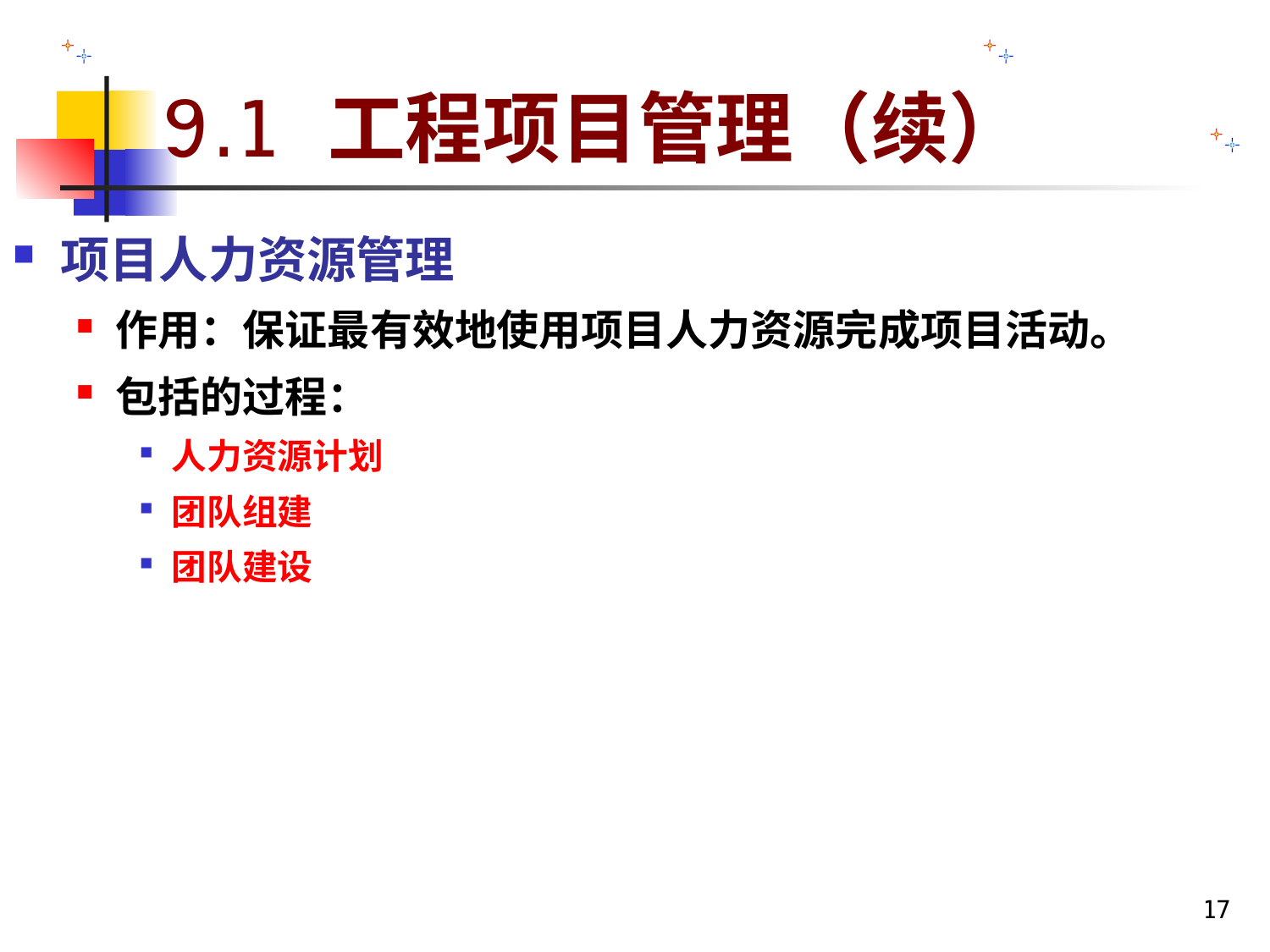

# 9.1 工程项目管理（续）
项目人力资源管理
作用：保证最有效地使用项目人力资源完成项目活动。
包括的过程：
人力资源计划
团队组建
团队建设

17